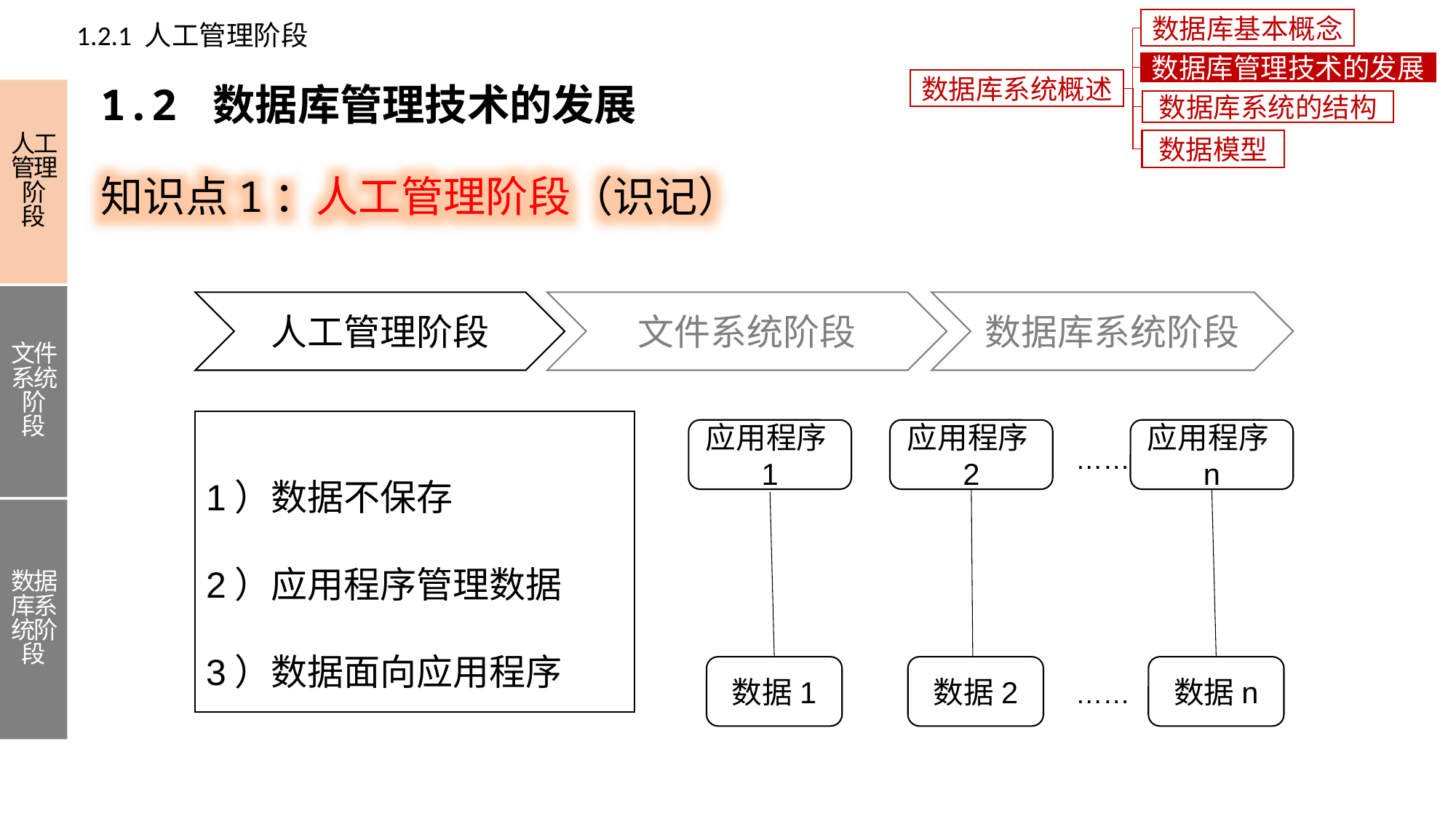

数据库基本概念
1.2.1 人工管理阶段
数据库管理技术的发展
数据库系统概述
1.2 数据库管理技术的发展
人工管理阶段
文件系统阶段
数据库系统阶段
数据库系统的结构
知识点1：人工管理阶段（识记）
数据模型
人工管理阶段
文件系统阶段
数据库系统阶段
1）数据不保存
2）应用程序管理数据
3）数据面向应用程序
应用程序2
应用程序1
应用程序n
……
数据2
数据1
数据n
……